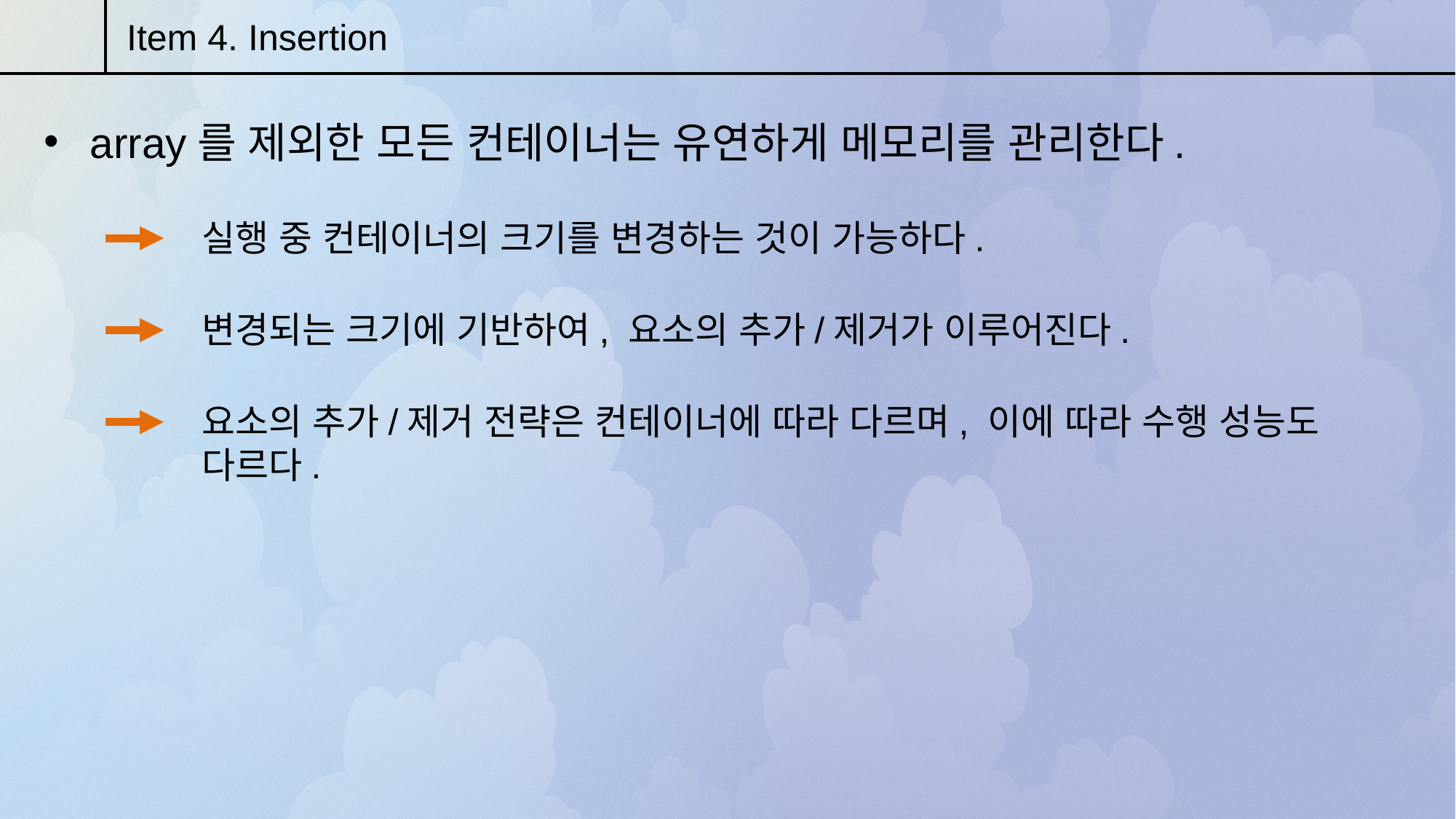

Item 4. Insertion
 array를 제외한 모든 컨테이너는 유연하게 메모리를 관리한다.
실행 중 컨테이너의 크기를 변경하는 것이 가능하다.
변경되는 크기에 기반하여, 요소의 추가/제거가 이루어진다.
요소의 추가/제거 전략은 컨테이너에 따라 다르며, 이에 따라 수행 성능도 다르다.